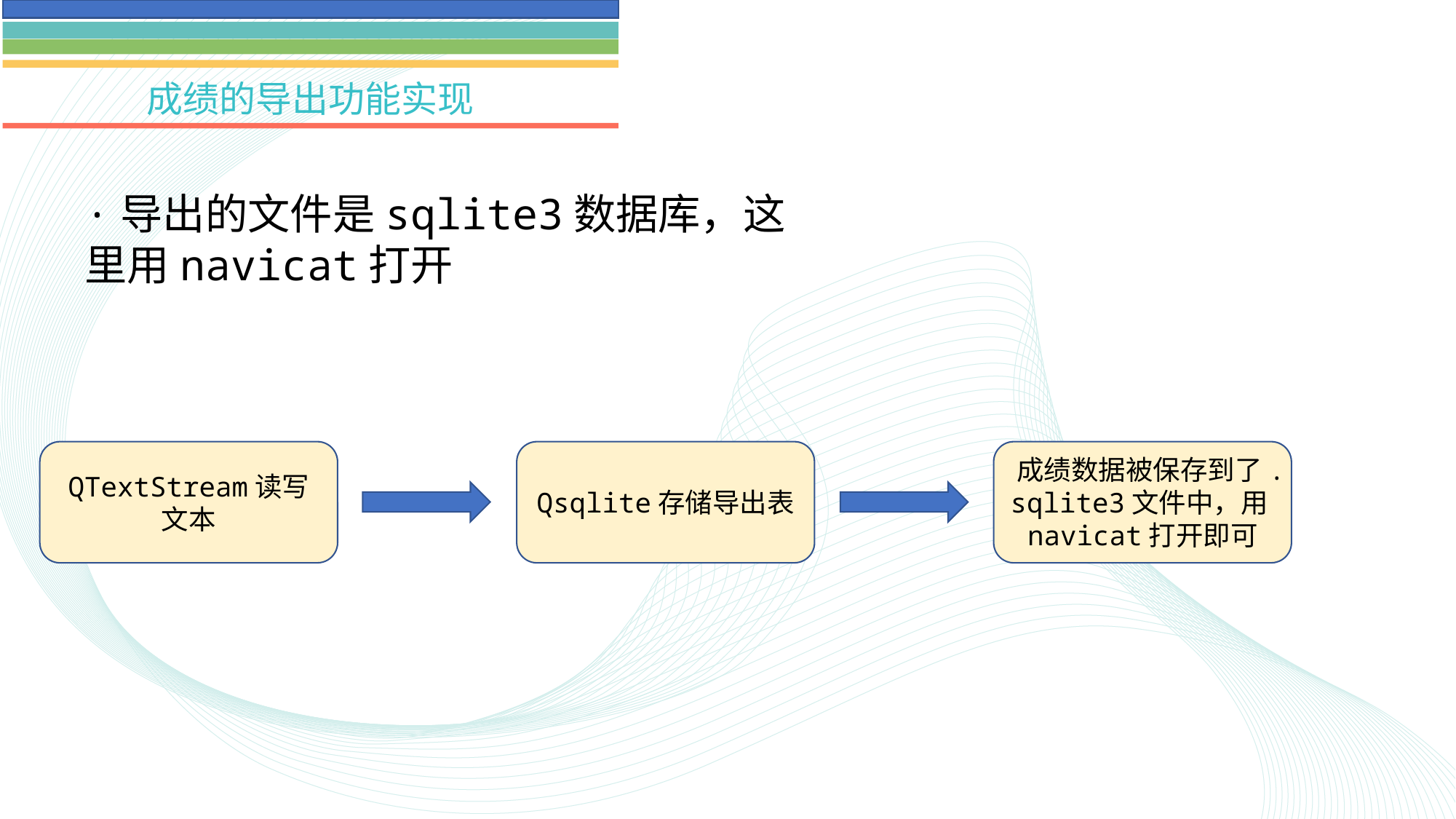

成绩的导出功能实现

·导出的文件是sqlite3数据库，这里用navicat打开
成绩数据被保存到了.sqlite3文件中，用navicat打开即可
QTextStream读写文本
Qsqlite存储导出表